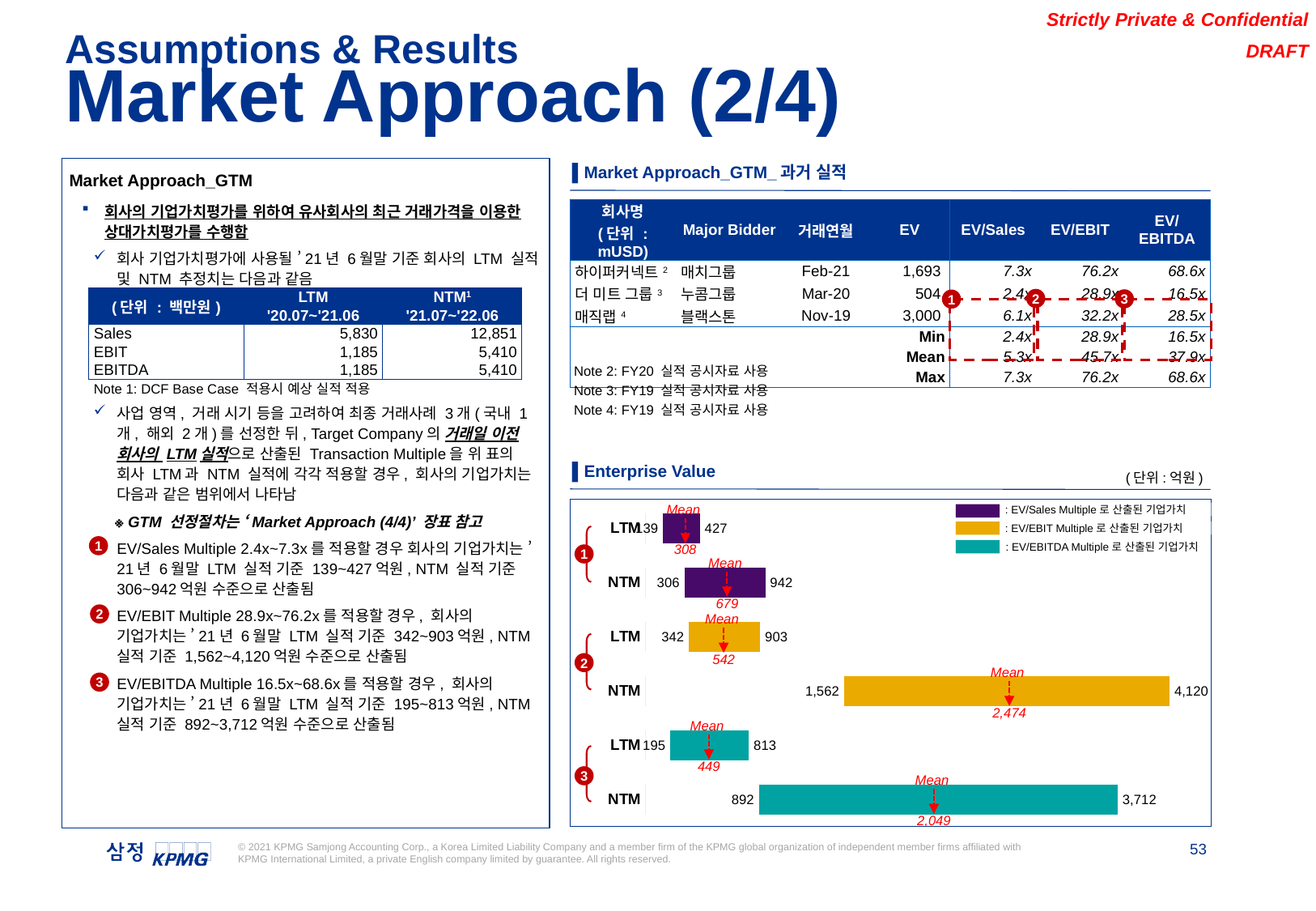

Assumptions & Results
Market Approach (2/4)
▌Market Approach_GTM_과거 실적

Market Approach_GTM
회사의 기업가치평가를 위하여 유사회사의 최근 거래가격을 이용한 상대가치평가를 수행함
회사 기업가치평가에 사용될 ’21년 6월말 기준 회사의 LTM 실적 및 NTM 추정치는 다음과 같음

사업 영역, 거래 시기 등을 고려하여 최종 거래사례 3개(국내 1개, 해외 2개)를 선정한 뒤, Target Company의 거래일 이전 회사의 LTM실적으로 산출된 Transaction Multiple을 위 표의 회사 LTM과 NTM 실적에 각각 적용할 경우, 회사의 기업가치는 다음과 같은 범위에서 나타남
     ※ GTM 선정절차는 ‘Market Approach (4/4)’ 장표 참고
EV/Sales Multiple 2.4x~7.3x를 적용할 경우 회사의 기업가치는 ’21년 6월말 LTM 실적 기준 139~427억원, NTM 실적 기준 306~942억원 수준으로 산출됨
EV/EBIT Multiple 28.9x~76.2x를 적용할 경우, 회사의 기업가치는 ’21년 6월말 LTM 실적 기준 342~903억원, NTM 실적 기준 1,562~4,120억원 수준으로 산출됨
EV/EBITDA Multiple 16.5x~68.6x를 적용할 경우, 회사의 기업가치는 ’21년 6월말 LTM 실적 기준 195~813억원, NTM 실적 기준 892~3,712억원 수준으로 산출됨

| 회사명 (단위 : mUSD) | Major Bidder | 거래연월 | EV | EV/Sales | EV/EBIT | EV/ EBITDA |
| --- | --- | --- | --- | --- | --- | --- |
| 하이퍼커넥트2 | 매치그룹 | Feb-21 | 1,693 | 7.3x | 76.2x | 68.6x |
| 더 미트 그룹3 | 누콤그룹 | Mar-20 | 504 | 2.4x | 28.9x | 16.5x |
| 매직랩4 | 블랙스톤 | Nov-19 | 3,000 | 6.1x | 32.2x | 28.5x |
| Min |  |  |  | 2.4x | 28.9x | 16.5x |
| Mean |  |  |  | 5.3x | 45.7x | 37.9x |
| Max |  |  |  | 7.3x | 76.2x | 68.6x |
| (단위 : 백만원) | LTM | NTM1 |
| --- | --- | --- |
|  | '20.07~'21.06 | '21.07~'22.06 |
| Sales | 5,830 | 12,851 |
| EBIT | 1,185 | 5,410 |
| EBITDA | 1,185 | 5,410 |
2
3
1

Note 2: FY20 실적 공시자료 사용
Note 3: FY19 실적 공시자료 사용
Note 4: FY19 실적 공시자료 사용
Note 1: DCF Base Case 적용시 예상 실적 적용
▌Enterprise Value

(단위:억원)

### Chart

| Category | start | min | max1 | max2 |
|---|---|---|---|---|
| NTM | 0.0 | 891.6194410761934 | 2820.531082990693 | 3712.150524066886 |
| LTM | 0.0 | 195.31308653692363 | 617.849506317761 | 813.1625928546846 |
| NTM | 0.0 | 1561.8653124278933 | 2558.2468207383035 | 4120.112133166197 |
| LTM | 0.0 | 342.1333372420041 | 560.3950067290777 | 902.5283439710819 |
| NTM | 0.0 | 306.1119906825857 | 635.8183817107965 | 941.9303723933823 |
| LTM | 0.0 | 138.8628257411144 | 288.42887514999416 | 427.2917008911086 |
Mean
: EV/Sales Multiple로 산출된 기업가치

: EV/EBIT Multiple로 산출된 기업가치

1
: EV/EBITDA Multiple로 산출된 기업가치

308
1
Mean
679
2
Mean

542
2
Mean
3
2,474
Mean

449
3
Mean
2,049